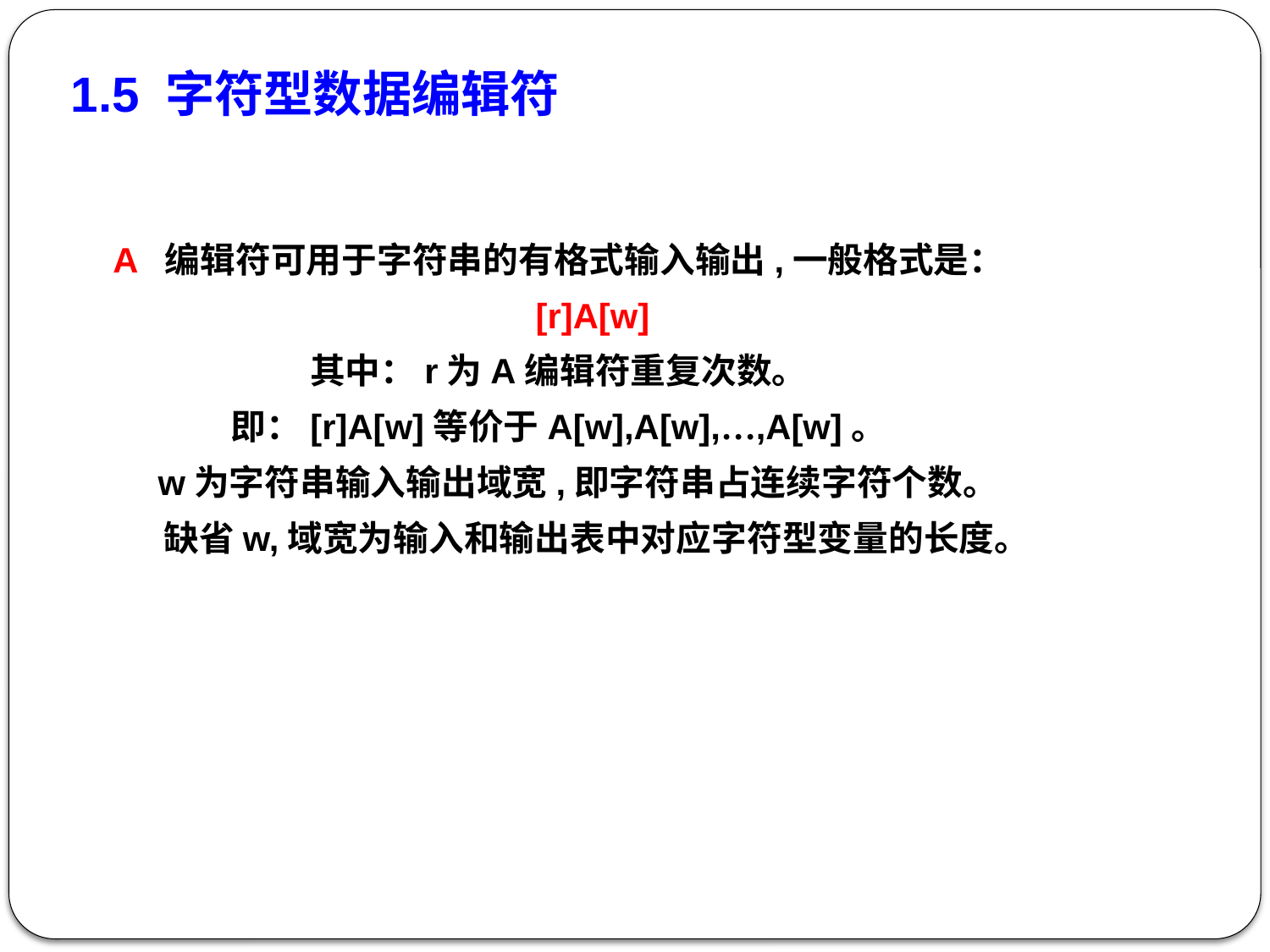

1.5 字符型数据编辑符
A  编辑符可用于字符串的有格式输入输出,一般格式是：
       [r]A[w]
其中：r为A编辑符重复次数。
即：[r]A[w]等价于A[w],A[w],…,A[w]。
    w为字符串输入输出域宽,即字符串占连续字符个数。
    缺省w,域宽为输入和输出表中对应字符型变量的长度。